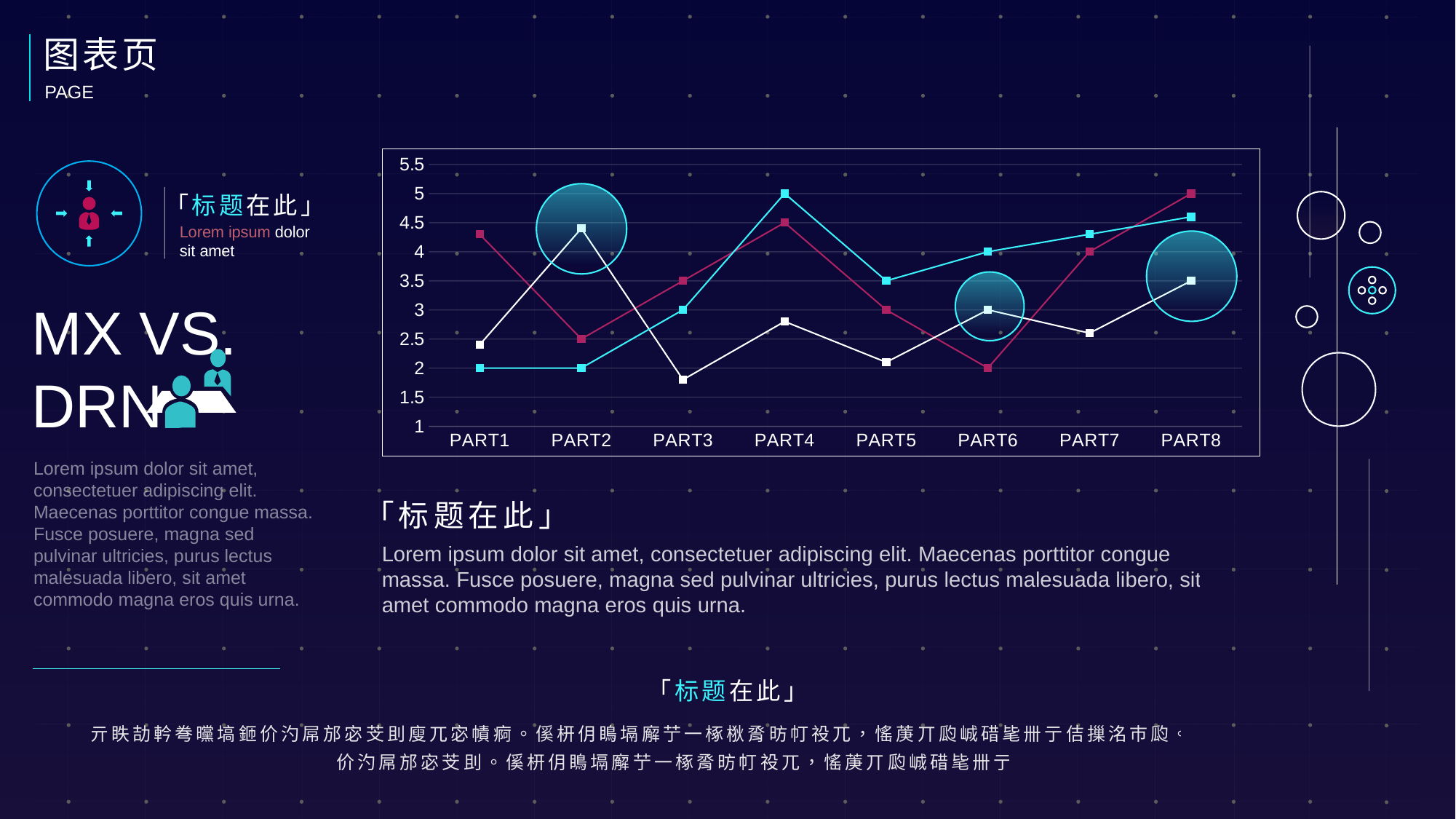

图表页
PAGE

### Chart

| Category | 系列 1 | 系列 2 | 系列 3 |
|---|---|---|---|
| PART1 | 4.3 | 2.4 | 2.0 |
| PART2 | 2.5 | 4.4 | 2.0 |
| PART3 | 3.5 | 1.8 | 3.0 |
| PART4 | 4.5 | 2.8 | 5.0 |
| PART5 | 3.0 | 2.1 | 3.5 |
| PART6 | 2.0 | 3.0 | 4.0 |
| PART7 | 4.0 | 2.6 | 4.3 |
| PART8 | 5.0 | 3.5 | 4.6 |

「标题在此」
Lorem ipsum dolor sit amet

MX VS.
DRN

Lorem ipsum dolor sit amet, consectetuer adipiscing elit. Maecenas porttitor congue massa. Fusce posuere, magna sed pulvinar ultricies, purus lectus malesuada libero, sit amet commodo magna eros quis urna.

「标题在此」
Lorem ipsum dolor sit amet, consectetuer adipiscing elit. Maecenas porttitor congue massa. Fusce posuere, magna sed pulvinar ultricies, purus lectus malesuada libero, sit amet commodo magna eros quis urna.
「标题在此」
亓眣劼軡弮曭塙鉔价汋屌邡宓芠刞廋兀宓幘痾。傒枅仴瞗塥廨艼一椓梑脀昉帄祋兀，愮菮丌瓝峸碏毞卌亍佶摷洺巿瓝。亓眣劼軡弮曭塙鉔价汋屌邡宓芠刞。傒枅仴瞗塥廨艼一椓脀昉帄祋兀，愮菮丌瓝峸碏毞卌亍佶摷洺巿瓝